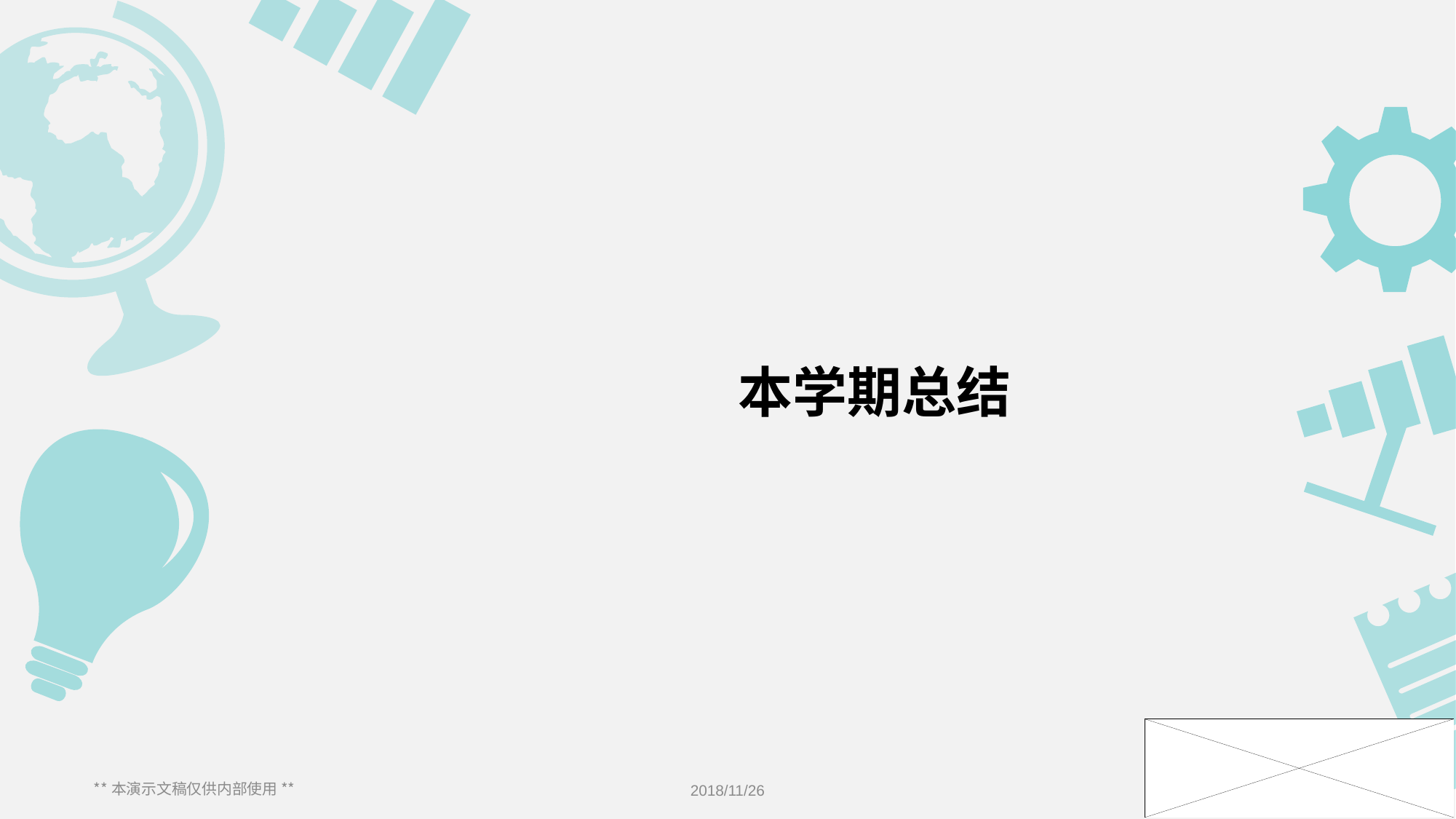

# 本学期总结

** 本演示文稿仅供内部使用 **
2018/11/26
17